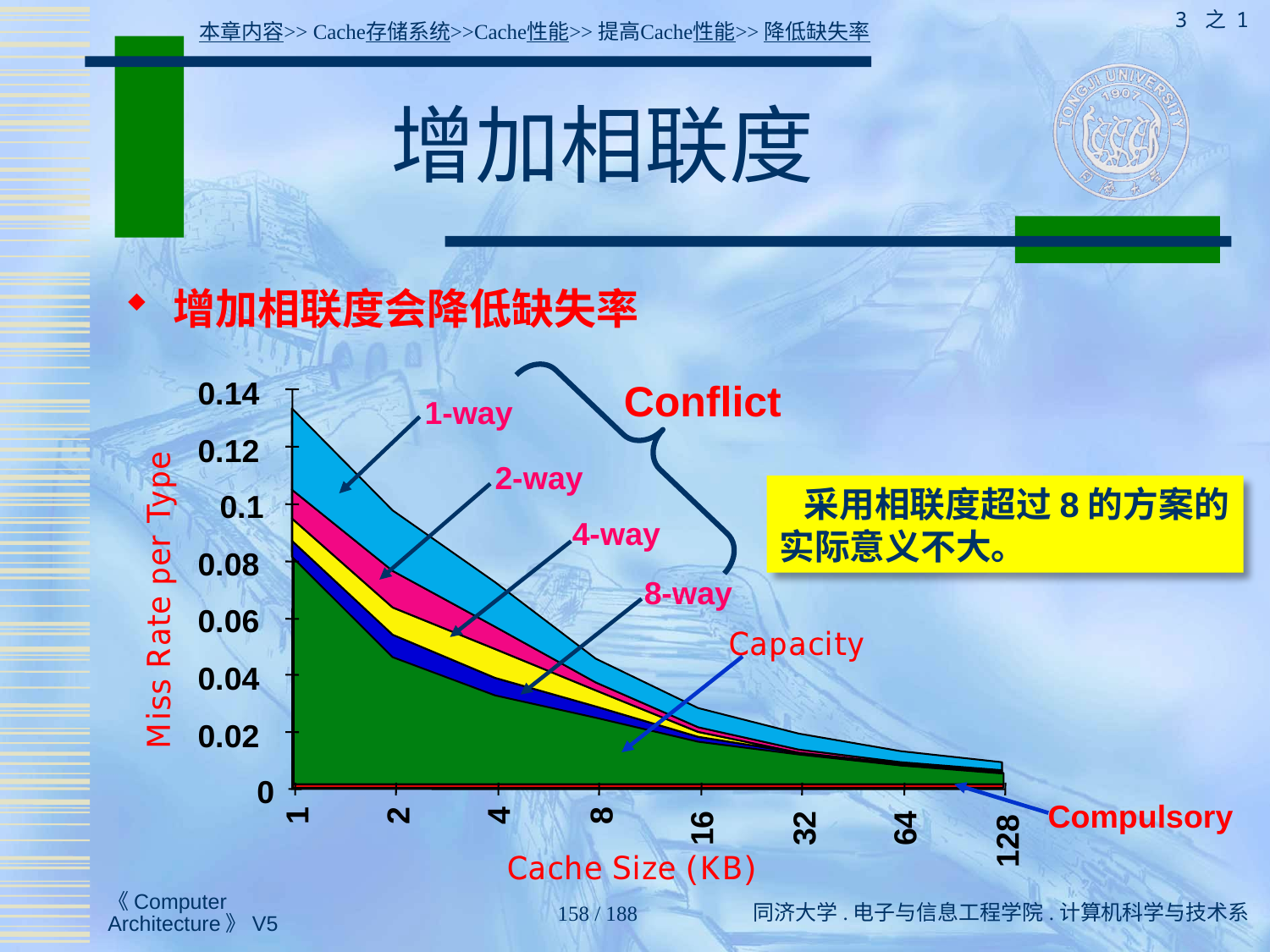

3 之 1
本章内容>> Cache存储系统>>Cache性能>>提高Cache性能>>降低缺失率
# 增加相联度
增加相联度会降低缺失率

Conflict
0.14

0.12

0.1

0.08

Miss Rate per Type
0.06

0.04

0.02

1-way

2-way

  采用相联度超过8的方案的实际意义不大。

4-way

8-way

Capacity

0

1
2
4
8
16
32
64
128
Cache Size (KB)

Compulsory